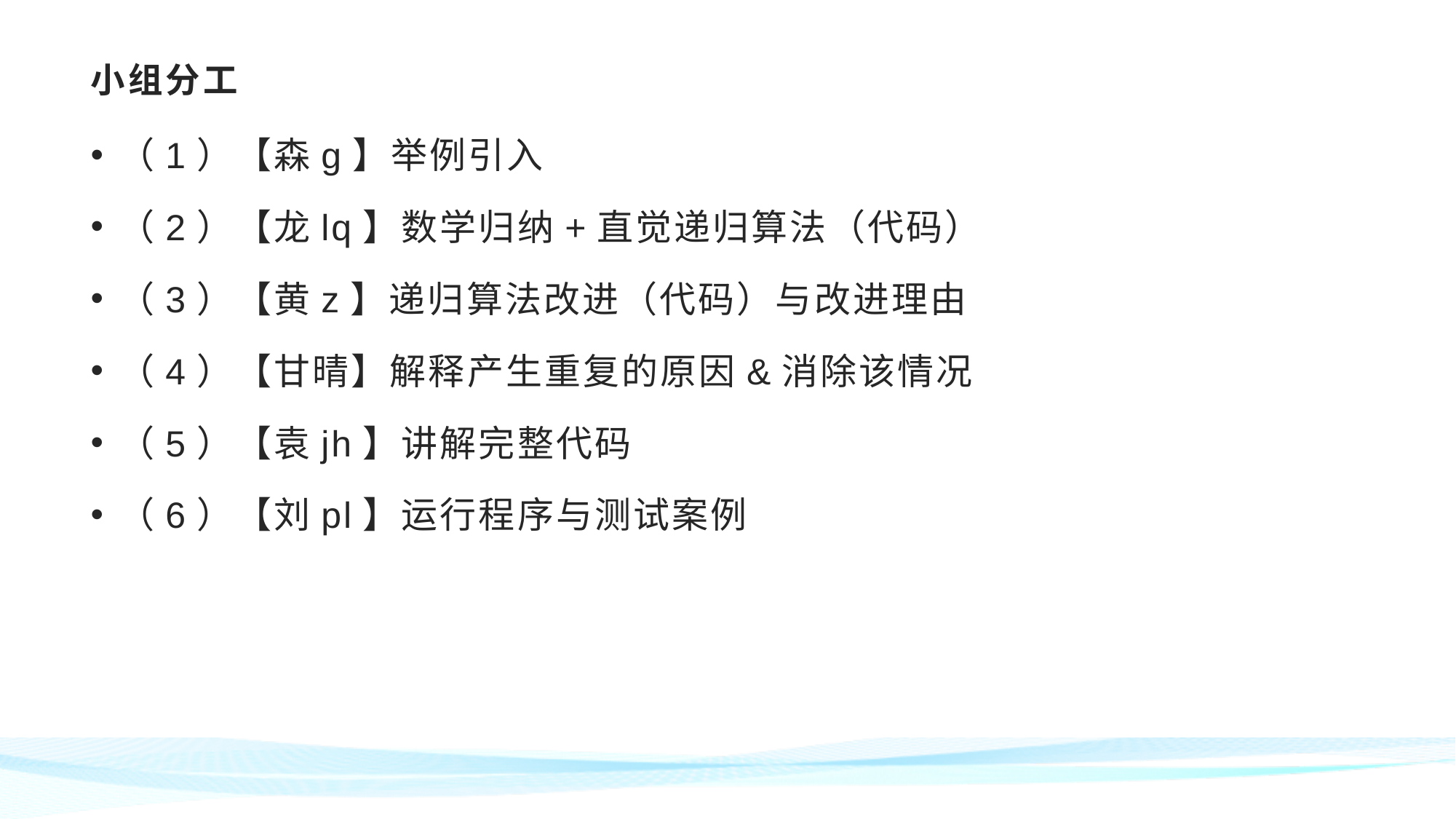

# 小组分工
（1）【森g】举例引入
（2）【龙lq】数学归纳+直觉递归算法（代码）
（3）【黄z】递归算法改进（代码）与改进理由
（4）【甘晴】解释产生重复的原因&消除该情况
（5）【袁jh】讲解完整代码
（6）【刘pl】运行程序与测试案例